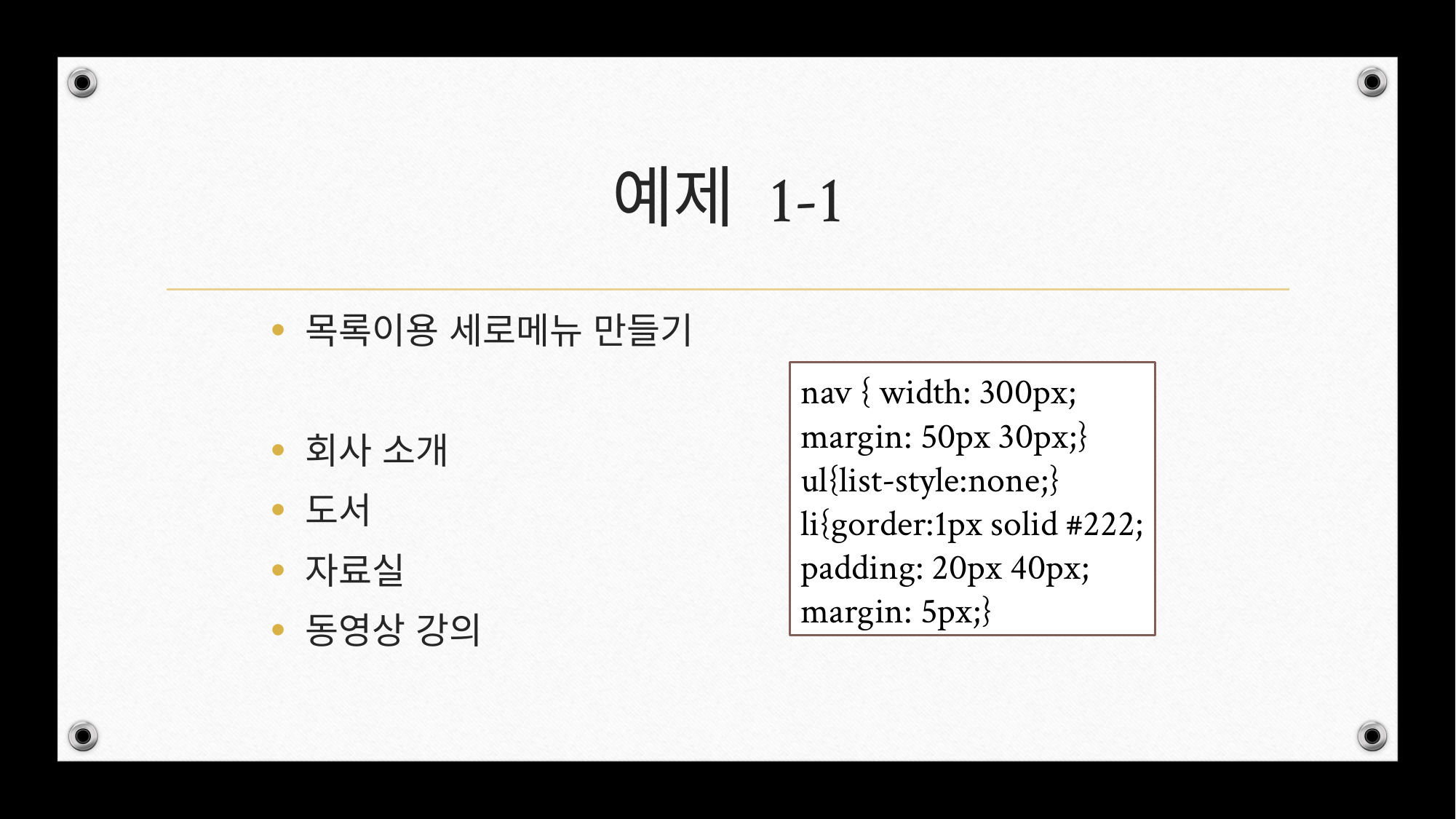

# 예제 1-1
목록이용 세로메뉴 만들기

회사 소개
도서
자료실
동영상 강의
nav { width: 300px;
margin: 50px 30px;}
ul{list-style:none;}
li{gorder:1px solid #222;
padding: 20px 40px;
margin: 5px;}